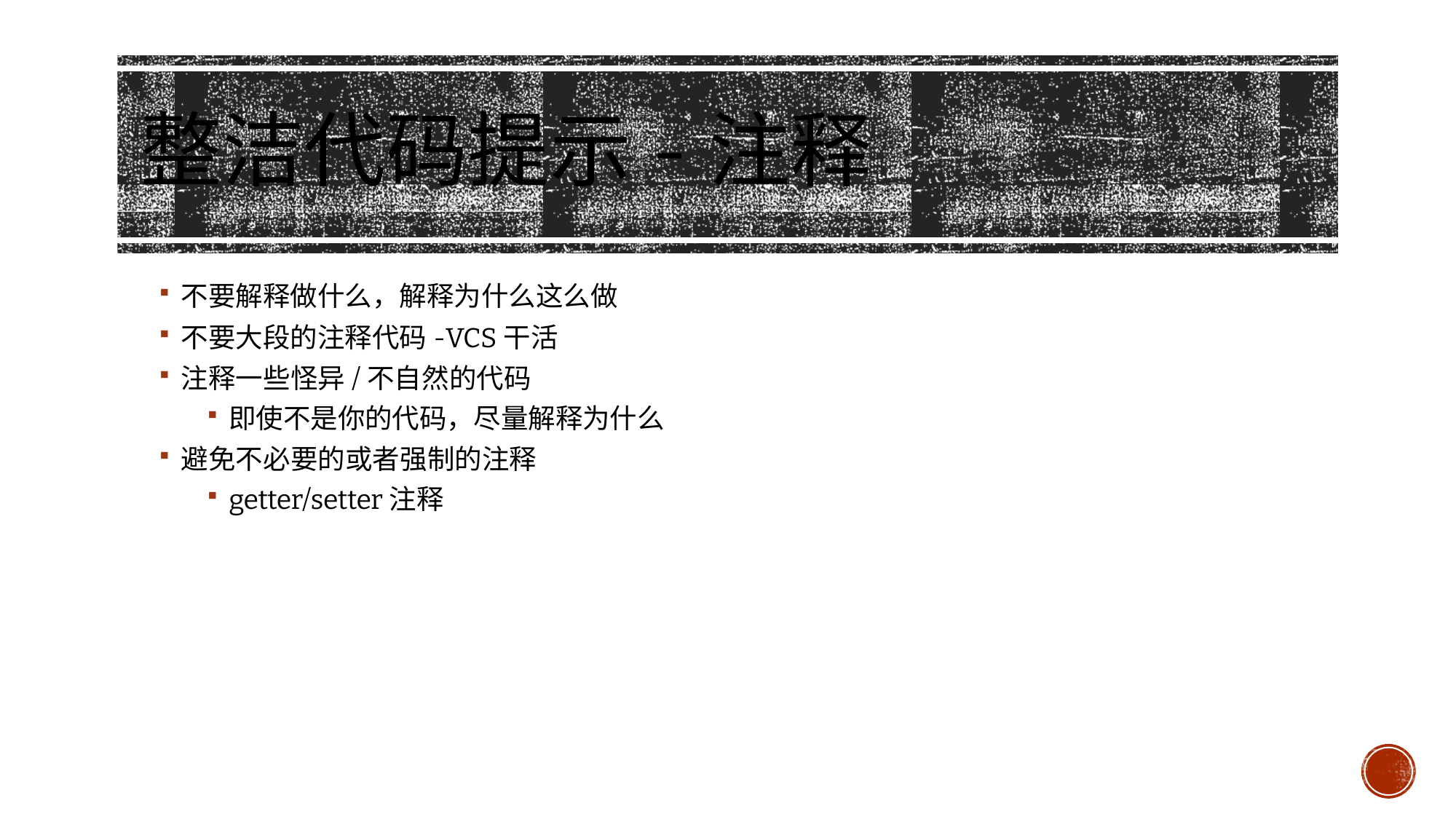

# 整洁代码提示-注释

不要解释做什么，解释为什么这么做
不要大段的注释代码-VCS干活
注释一些怪异/不自然的代码
即使不是你的代码，尽量解释为什么
避免不必要的或者强制的注释
getter/setter注释